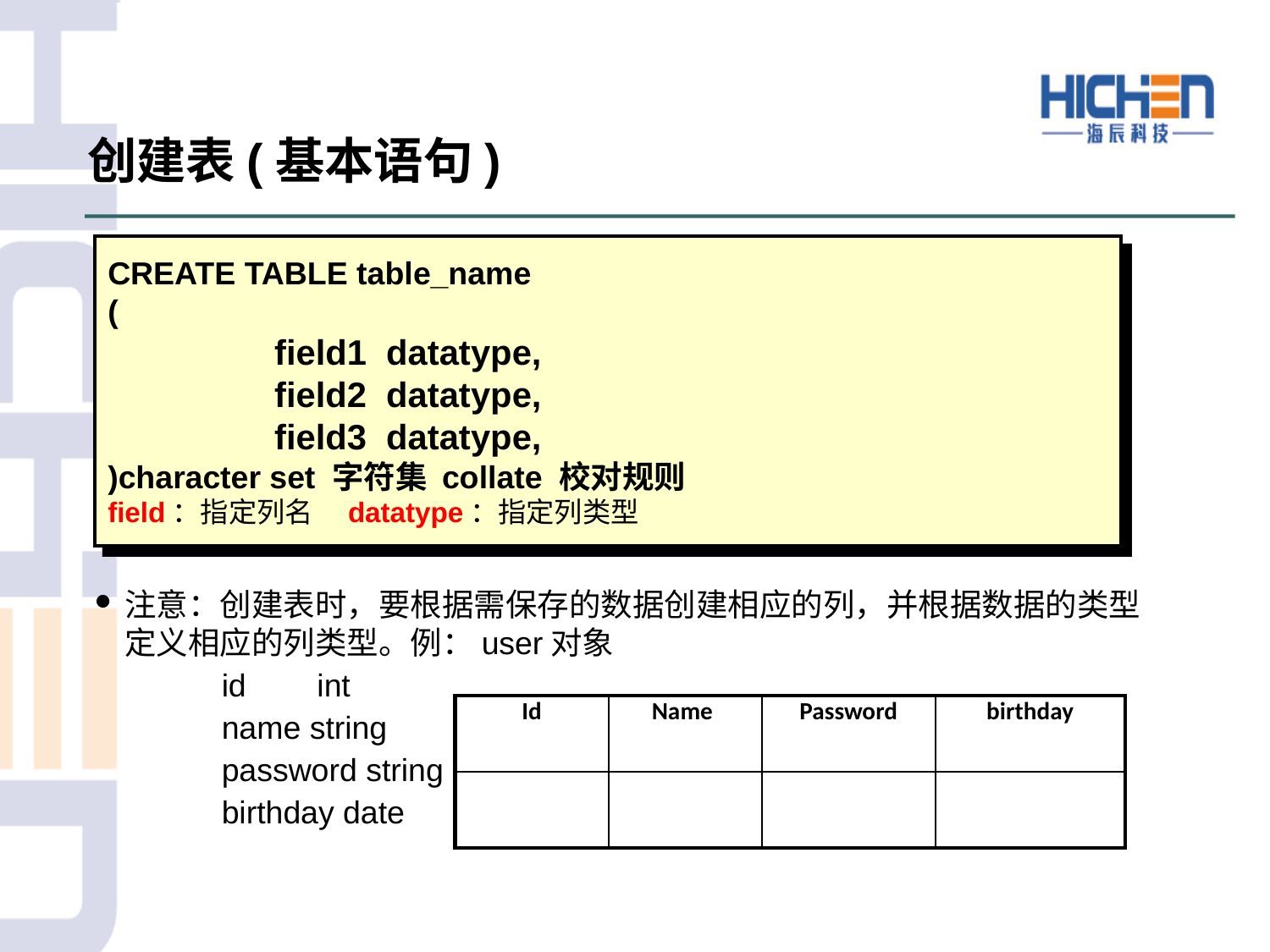

创建表(基本语句)

CREATE TABLE table_name
(
	field1  datatype,
	field2  datatype,
	field3  datatype,
)character set 字符集 collate 校对规则
field：指定列名　datatype：指定列类型
注意：创建表时，要根据需保存的数据创建相应的列，并根据数据的类型定义相应的列类型。例：user对象
	id        int
	name string
	password string
	birthday date

| Id | Name | Password | birthday |
| --- | --- | --- | --- |
|  |  |  |  |